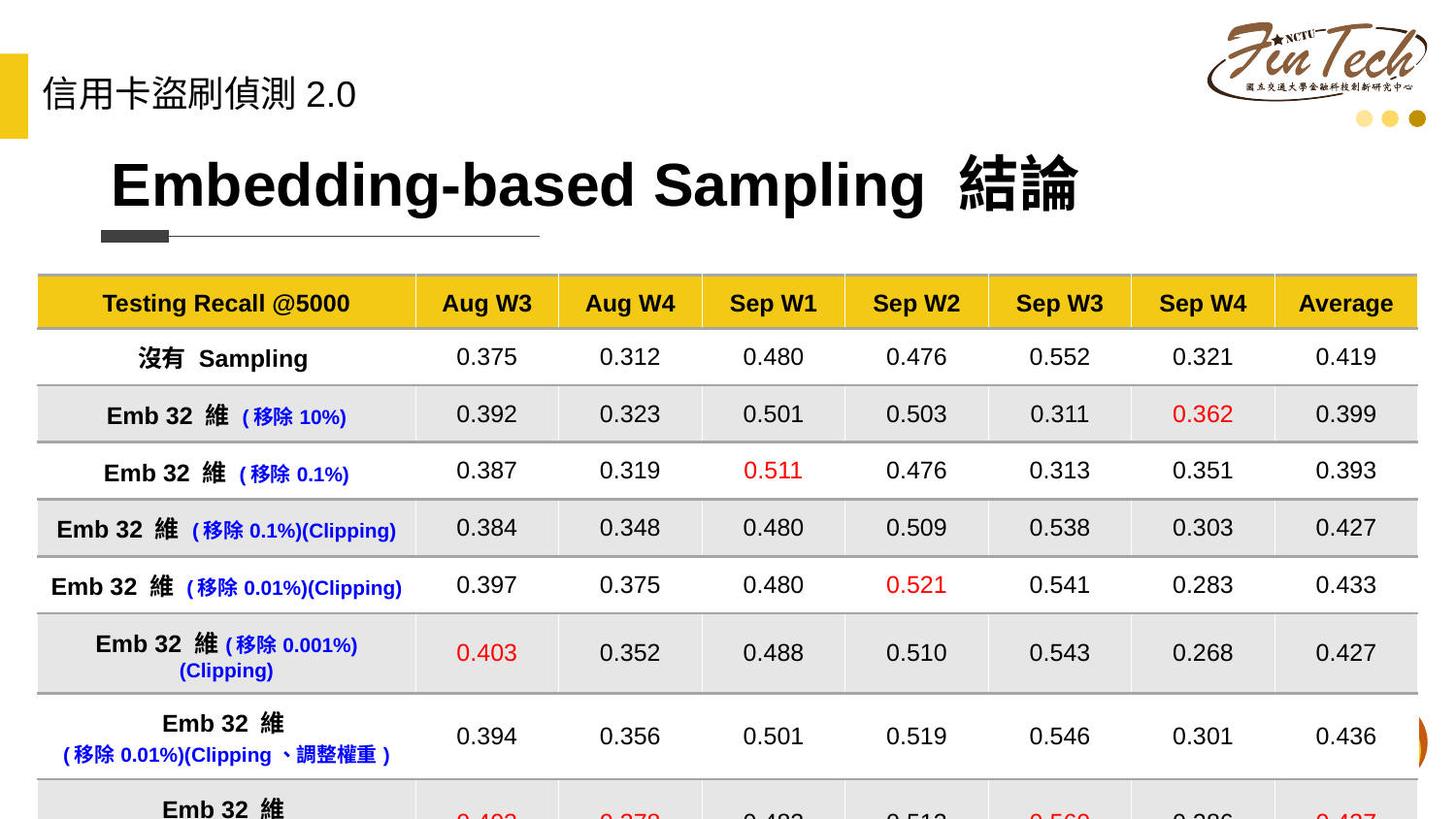

信用卡盜刷偵測2.0
# Embedding-based Sampling 結論
| Testing Recall @5000 | Aug W3 | Aug W4 | Sep W1 | Sep W2 | Sep W3 | Sep W4 | Average |
| --- | --- | --- | --- | --- | --- | --- | --- |
| 沒有 Sampling | 0.375 | 0.312 | 0.480 | 0.476 | 0.552 | 0.321 | 0.419 |
| Emb 32 維 (移除10%) | 0.392 | 0.323 | 0.501 | 0.503 | 0.311 | 0.362 | 0.399 |
| Emb 32 維 (移除0.1%) | 0.387 | 0.319 | 0.511 | 0.476 | 0.313 | 0.351 | 0.393 |
| Emb 32 維 (移除0.1%)(Clipping) | 0.384 | 0.348 | 0.480 | 0.509 | 0.538 | 0.303 | 0.427 |
| Emb 32 維 (移除0.01%)(Clipping) | 0.397 | 0.375 | 0.480 | 0.521 | 0.541 | 0.283 | 0.433 |
| Emb 32 維(移除0.001%)(Clipping) | 0.403 | 0.352 | 0.488 | 0.510 | 0.543 | 0.268 | 0.427 |
| Emb 32 維 (移除0.01%)(Clipping、調整權重) | 0.394 | 0.356 | 0.501 | 0.519 | 0.546 | 0.301 | 0.436 |
| Emb 32 維 (移除0.01%)(Clipping、複製資料) | 0.403 | 0.378 | 0.482 | 0.513 | 0.560 | 0.286 | 0.437 |
18